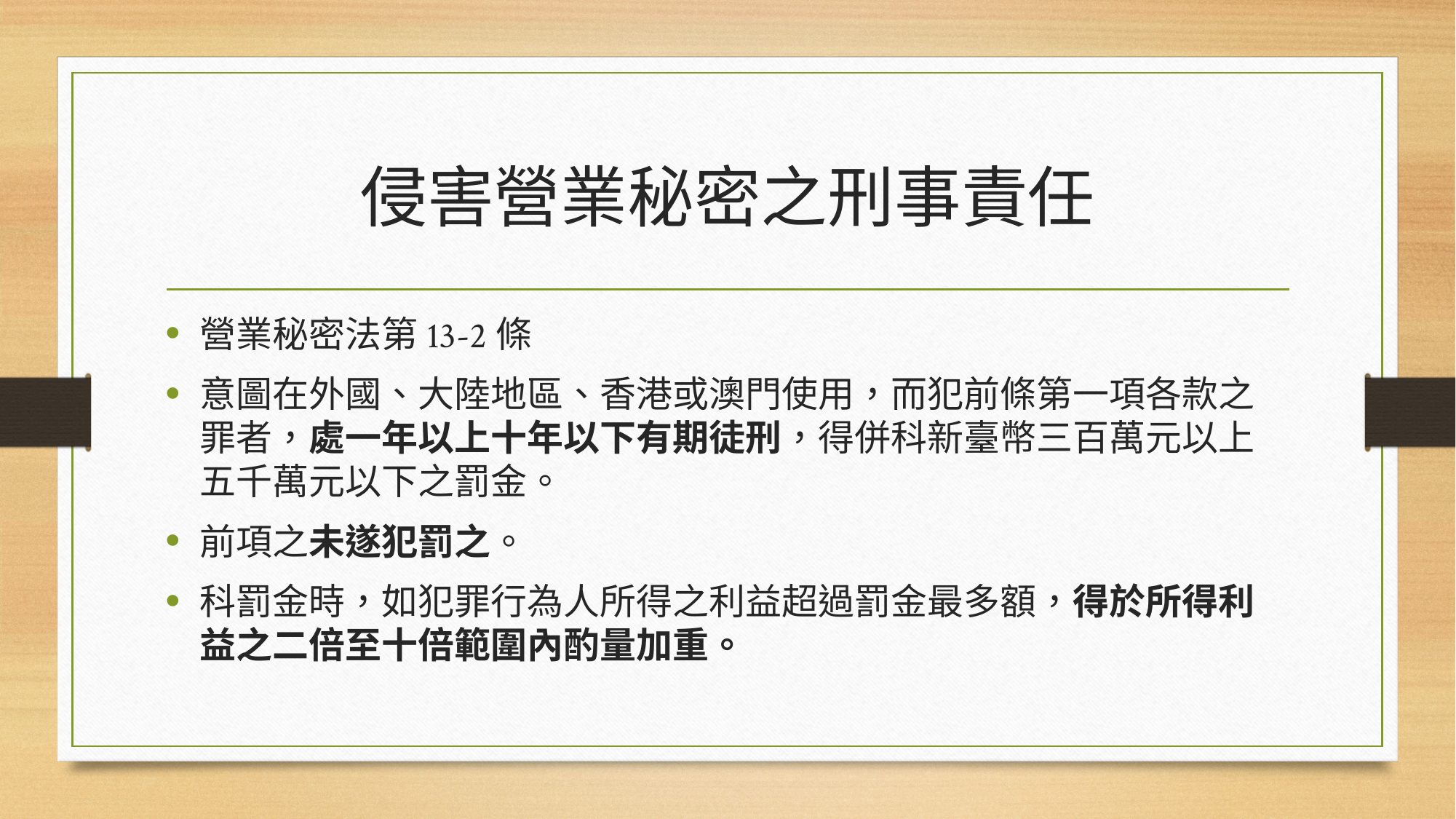

# 侵害營業秘密之刑事責任
營業秘密法第13-2條
意圖在外國、大陸地區、香港或澳門使用，而犯前條第一項各款之罪者，處一年以上十年以下有期徒刑，得併科新臺幣三百萬元以上五千萬元以下之罰金。
前項之未遂犯罰之。
科罰金時，如犯罪行為人所得之利益超過罰金最多額，得於所得利益之二倍至十倍範圍內酌量加重。